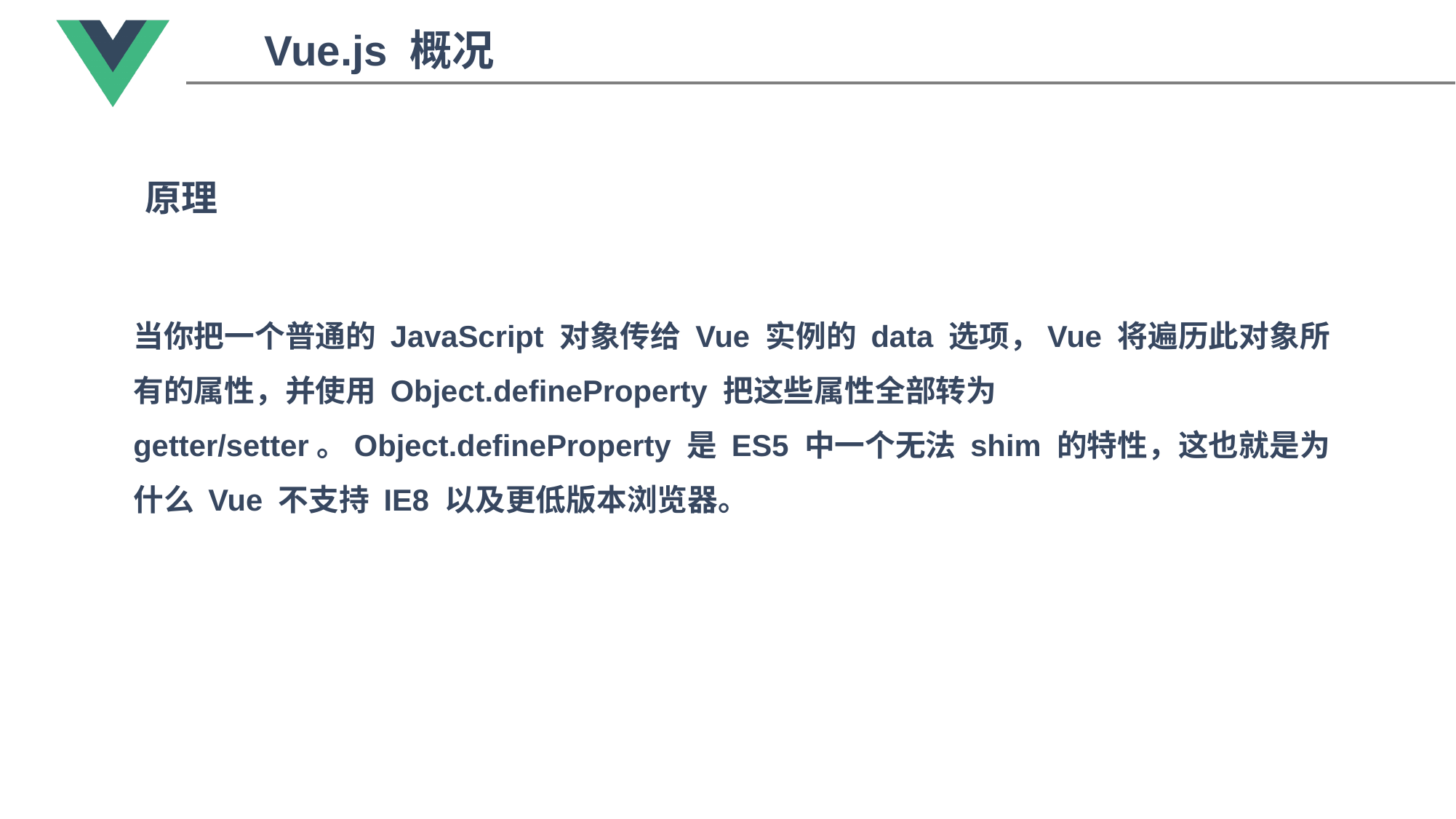

Vue.js 概况
原理
当你把一个普通的 JavaScript 对象传给 Vue 实例的 data 选项，Vue 将遍历此对象所有的属性，并使用 Object.defineProperty 把这些属性全部转为 getter/setter。Object.defineProperty 是 ES5 中一个无法 shim 的特性，这也就是为什么 Vue 不支持 IE8 以及更低版本浏览器。